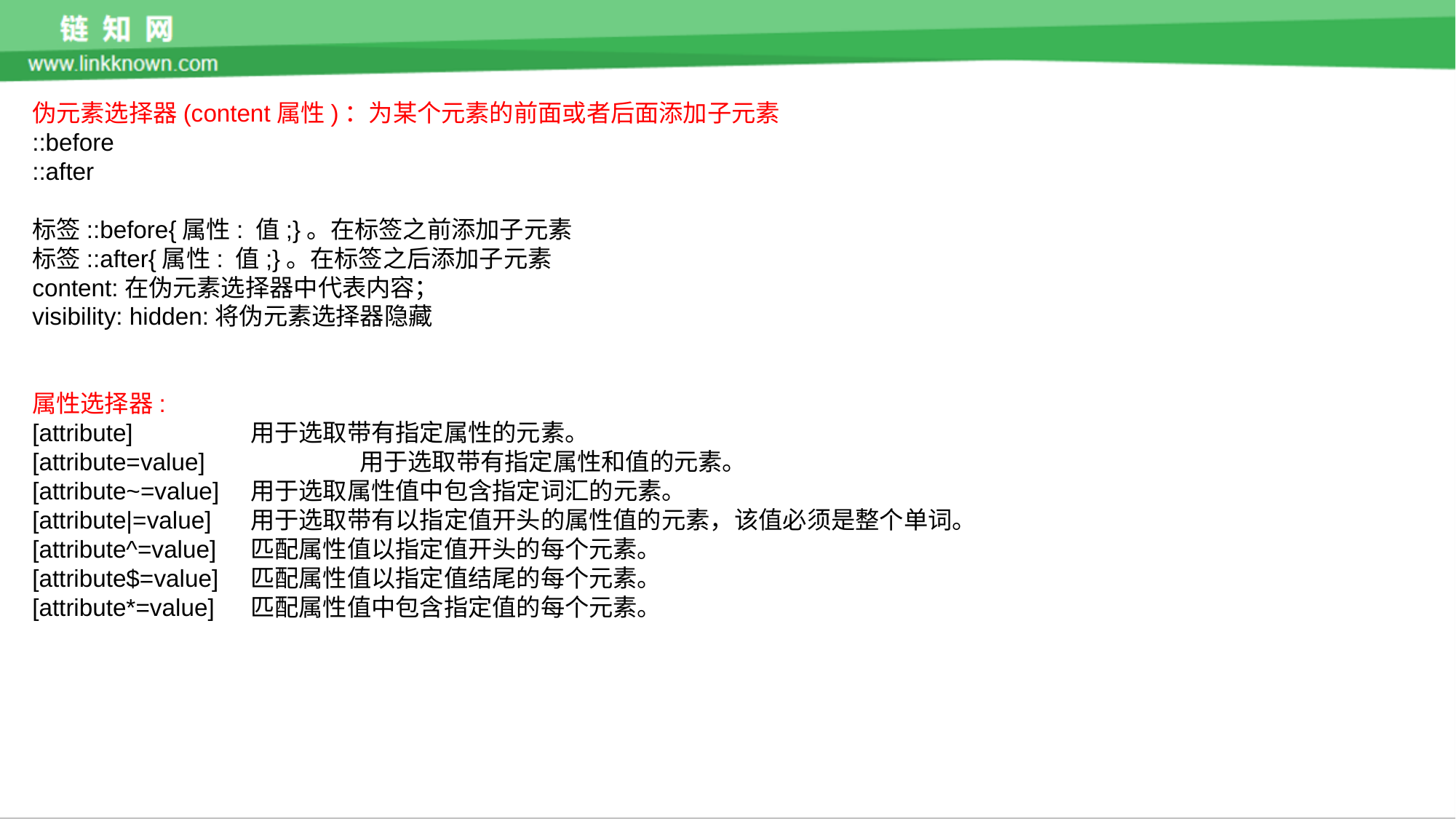

伪元素选择器(content属性)：为某个元素的前面或者后面添加子元素
::before
::after

标签::before{属性: 值;}。在标签之前添加子元素
标签::after{属性: 值;}。在标签之后添加子元素
content:在伪元素选择器中代表内容；
visibility: hidden:将伪元素选择器隐藏

属性选择器:
[attribute]		用于选取带有指定属性的元素。
[attribute=value]		用于选取带有指定属性和值的元素。
[attribute~=value]	用于选取属性值中包含指定词汇的元素。
[attribute|=value]	用于选取带有以指定值开头的属性值的元素，该值必须是整个单词。
[attribute^=value]	匹配属性值以指定值开头的每个元素。
[attribute$=value]	匹配属性值以指定值结尾的每个元素。
[attribute*=value]	匹配属性值中包含指定值的每个元素。